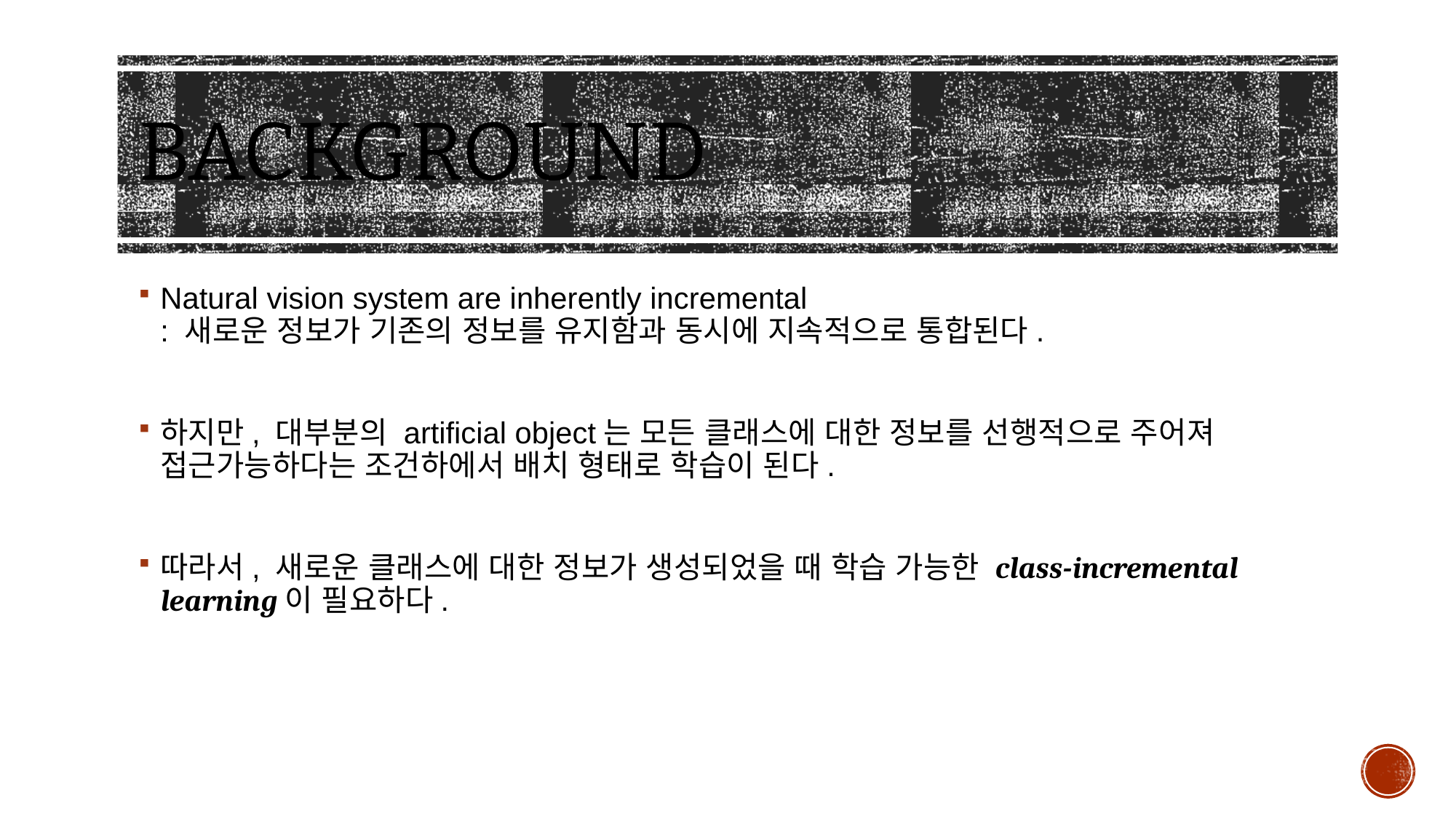

# background

Natural vision system are inherently incremental
: 새로운 정보가 기존의 정보를 유지함과 동시에 지속적으로 통합된다.

하지만, 대부분의 artificial object는 모든 클래스에 대한 정보를 선행적으로 주어져 접근가능하다는 조건하에서 배치 형태로 학습이 된다.

따라서, 새로운 클래스에 대한 정보가 생성되었을 때 학습 가능한 class-incremental learning이 필요하다.